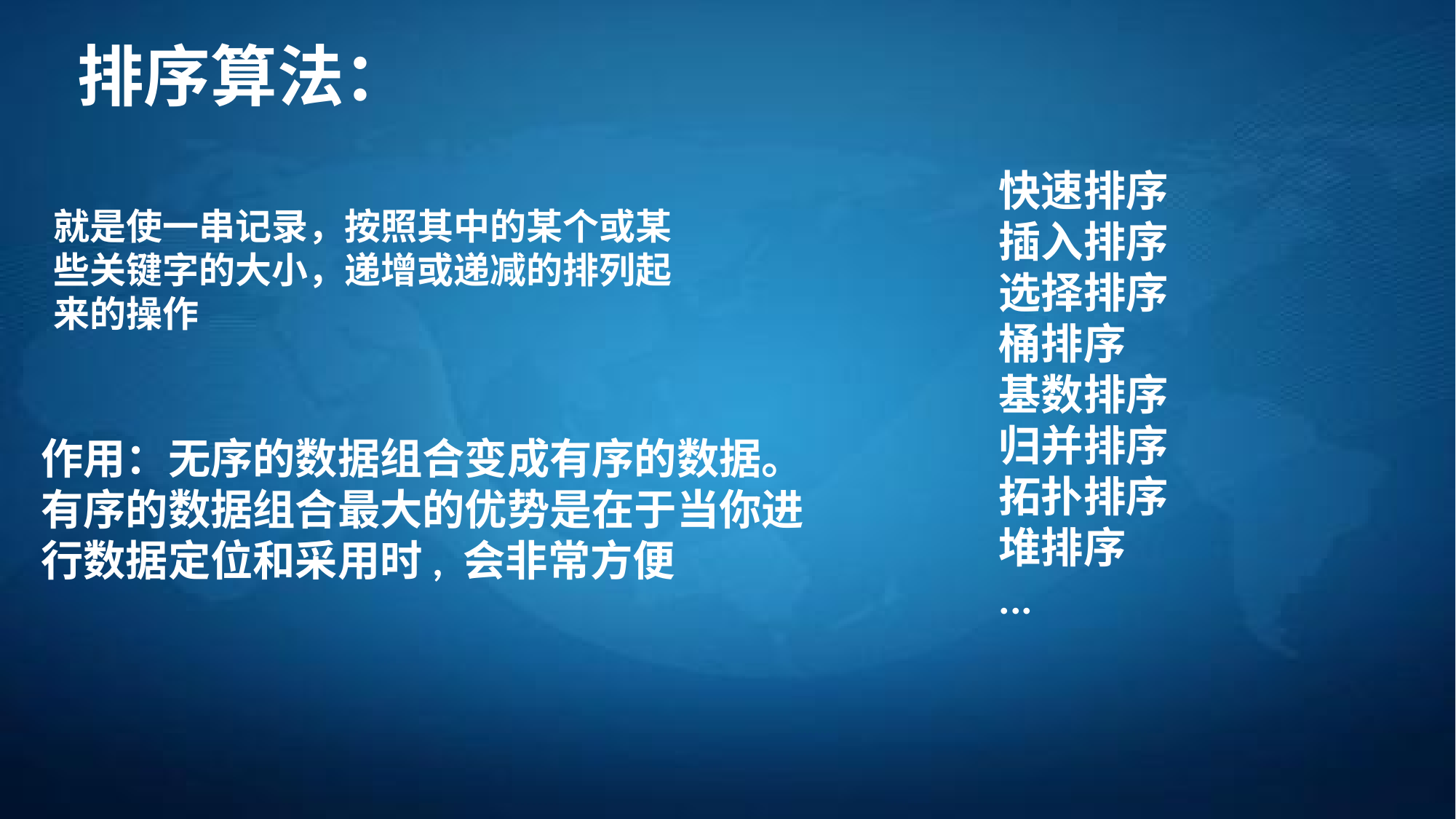

# 排序算法：
快速排序
插入排序
选择排序
桶排序
基数排序
归并排序
拓扑排序
堆排序
...
就是使一串记录，按照其中的某个或某些关键字的大小，递增或递减的排列起来的操作
作用：无序的数据组合变成有序的数据。
有序的数据组合最大的优势是在于当你进行数据定位和采用时, 会非常方便